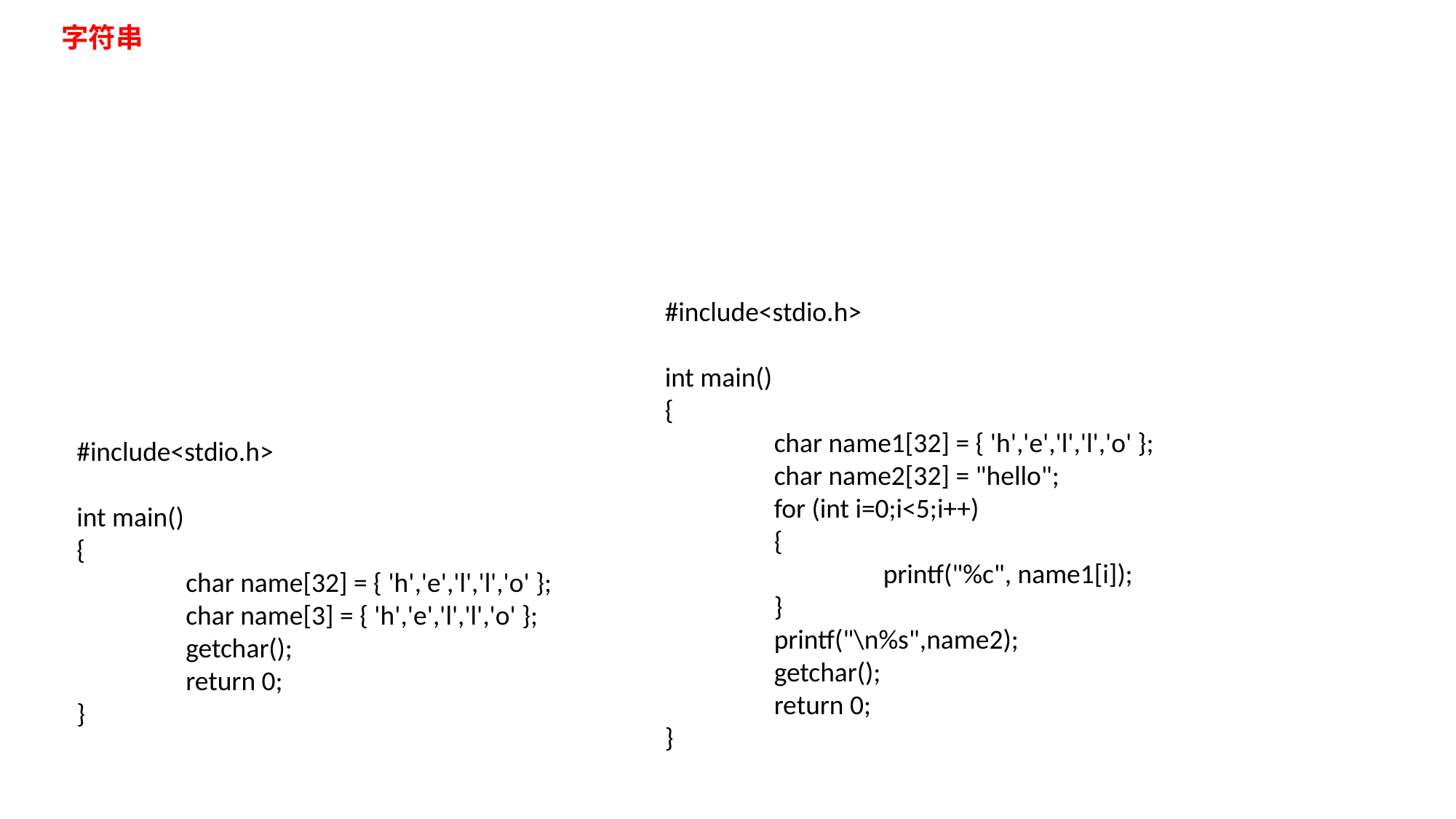

字符串
#include<stdio.h>

int main()
{
	char name1[32] = { 'h','e','l','l','o' };
	char name2[32] = "hello";
	for (int i=0;i<5;i++)
	{
		printf("%c", name1[i]);
	}
	printf("\n%s",name2);
	getchar();
	return 0;
}
#include<stdio.h>

int main()
{
	char name[32] = { 'h','e','l','l','o' };
	char name[3] = { 'h','e','l','l','o' };
	getchar();
	return 0;
}